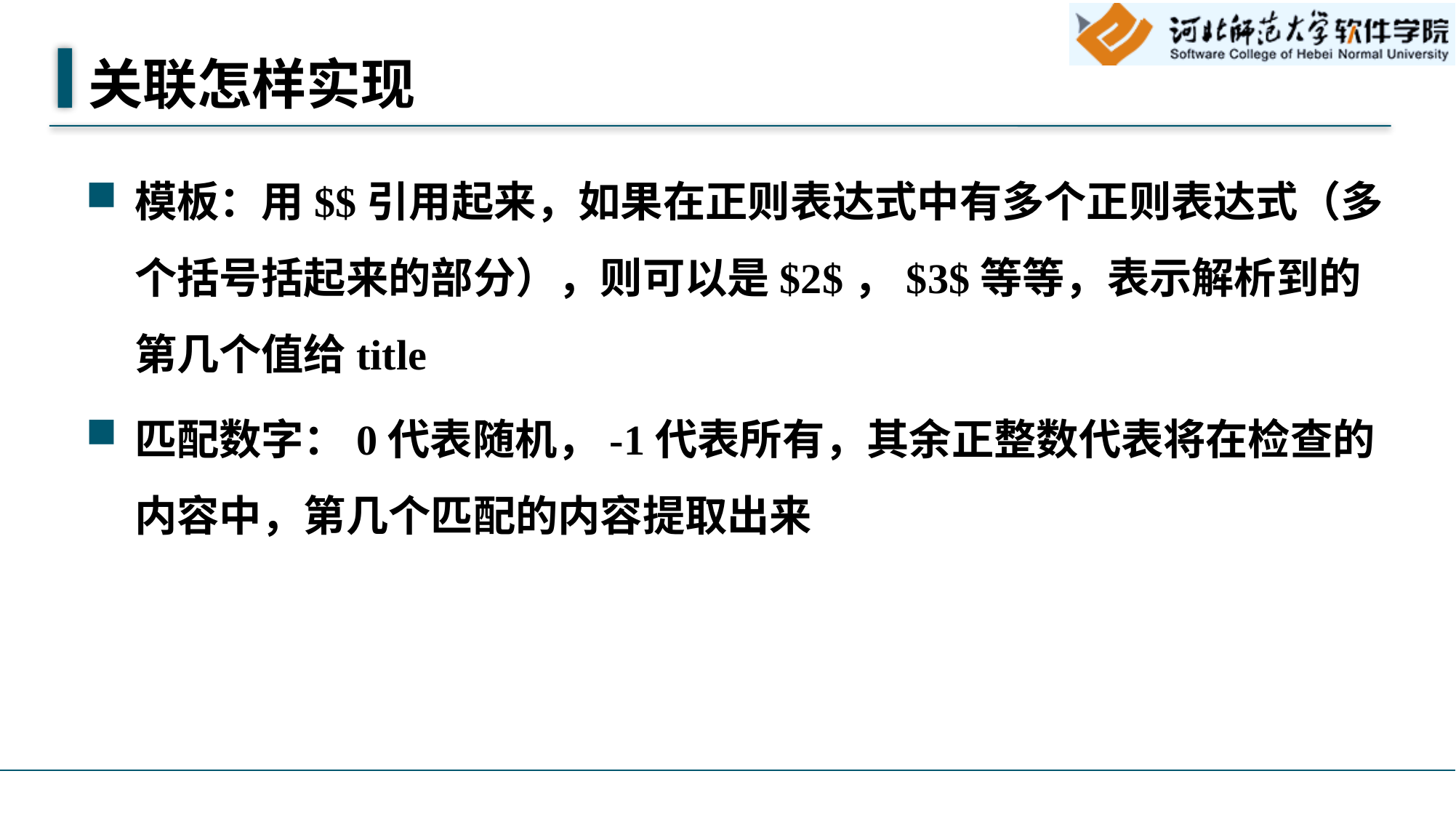

# 关联怎样实现
模板：用$$引用起来，如果在正则表达式中有多个正则表达式（多个括号括起来的部分），则可以是$2$，$3$等等，表示解析到的第几个值给title
匹配数字：0代表随机，-1代表所有，其余正整数代表将在检查的内容中，第几个匹配的内容提取出来